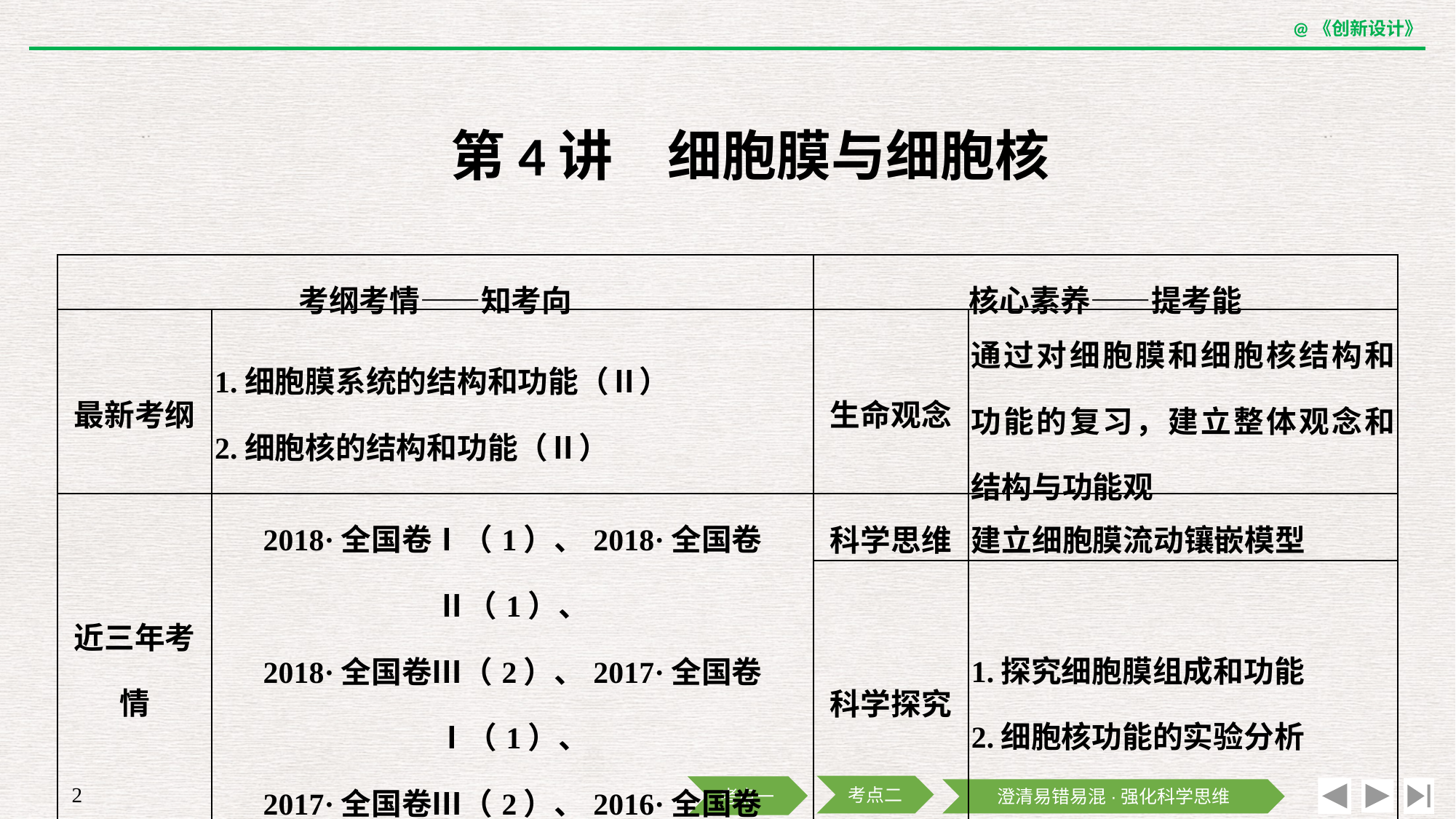

第4讲　细胞膜与细胞核
| 考纲考情——知考向 |  | 核心素养——提考能 |  |
| --- | --- | --- | --- |
| 最新考纲 | 1.细胞膜系统的结构和功能（Ⅱ） 2.细胞核的结构和功能（Ⅱ） | 生命观念 | 通过对细胞膜和细胞核结构和功能的复习，建立整体观念和结构与功能观 |
| 近三年考情 | 2018·全国卷Ⅰ（1）、2018·全国卷Ⅱ（1）、 2018·全国卷Ⅲ（2）、2017·全国卷Ⅰ（1）、 2017·全国卷Ⅲ（2）、2016·全国卷Ⅰ（1） | 科学思维 | 建立细胞膜流动镶嵌模型 |
|  |  | 科学探究 | 1.探究细胞膜组成和功能 2.细胞核功能的实验分析 |